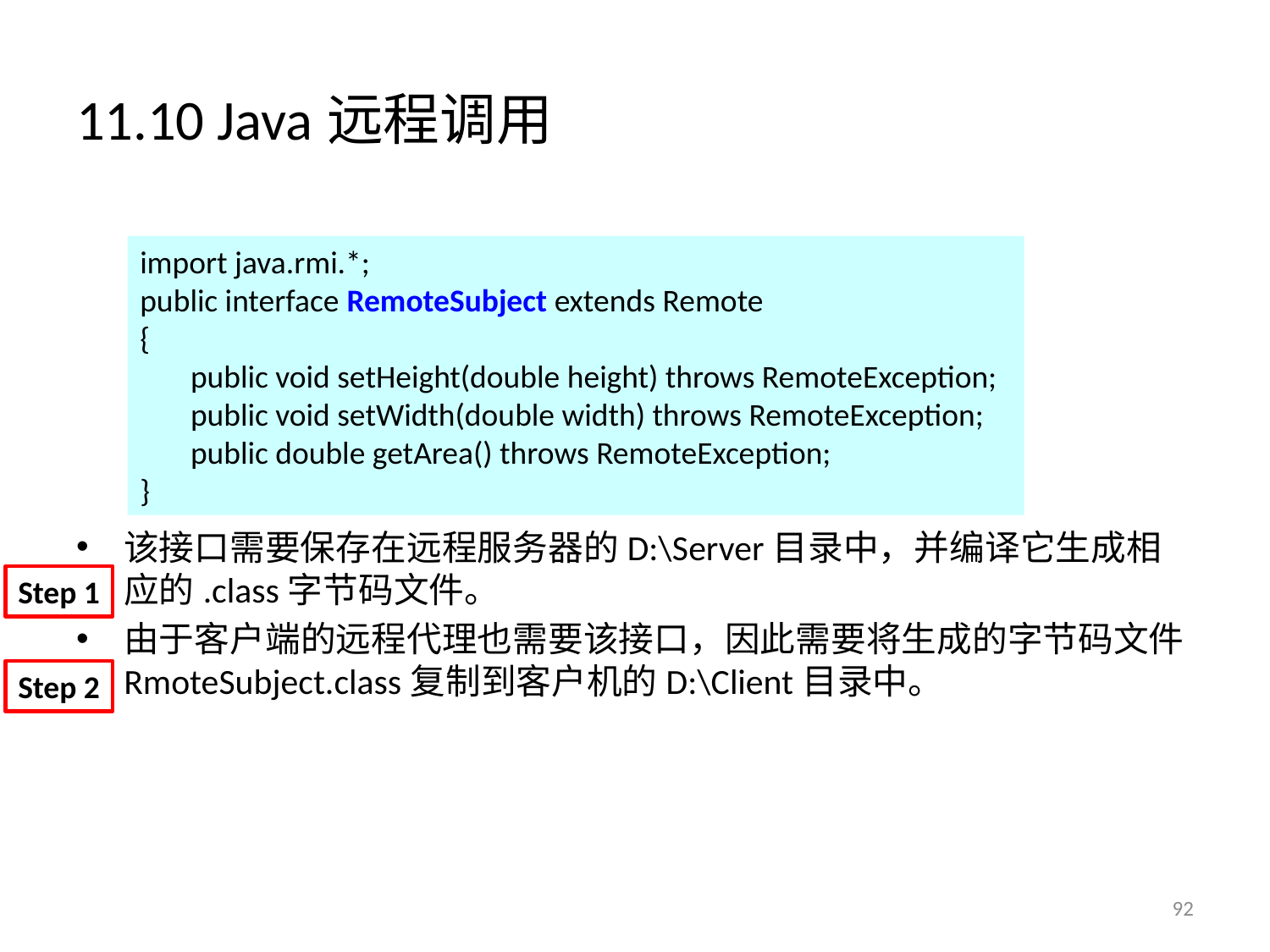

# 11.10 Java远程调用

该接口需要保存在远程服务器的D:\Server目录中，并编译它生成相应的.class字节码文件。
由于客户端的远程代理也需要该接口，因此需要将生成的字节码文件RmoteSubject.class复制到客户机的D:\Client目录中。

import java.rmi.*;
public interface RemoteSubject extends Remote
{
       public void setHeight(double height) throws RemoteException;
       public void setWidth(double width) throws RemoteException;
       public double getArea() throws RemoteException;
}
Step 1
Step 2
92